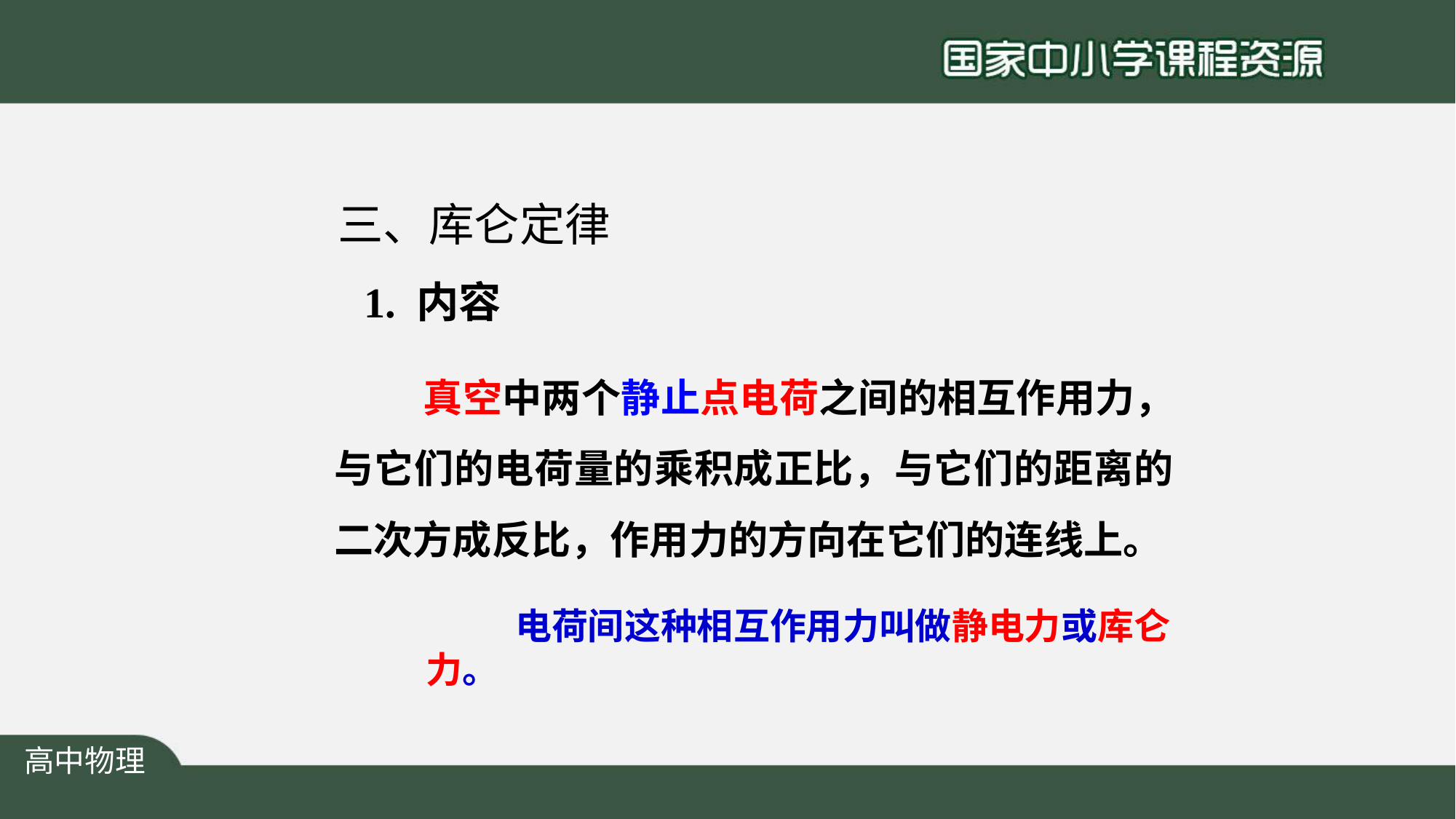

# 三、库仑定律
1. 内容
真空中两个静止点电荷之间的相互作用力， 与它们的电荷量的乘积成正比，与它们的距离的 二次方成反比，作用力的方向在它们的连线上。
电荷间这种相互作用力叫做静电力或库仑力。
高中物理